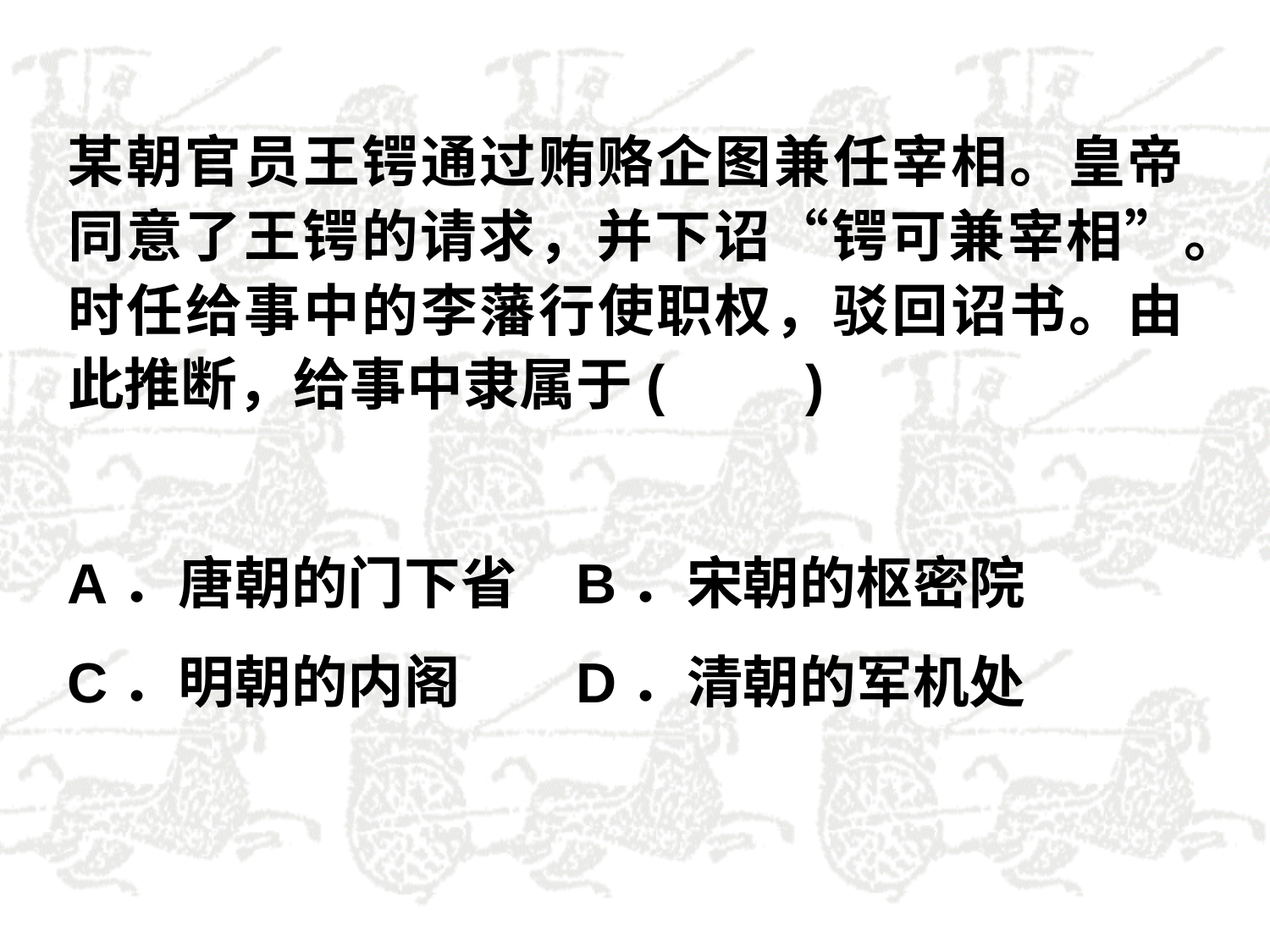

某朝官员王锷通过贿赂企图兼任宰相。皇帝同意了王锷的请求，并下诏“锷可兼宰相”。时任给事中的李藩行使职权，驳回诏书。由此推断，给事中隶属于(　　)

A．唐朝的门下省   	B．宋朝的枢密院
C．明朝的内阁     	D．清朝的军机处